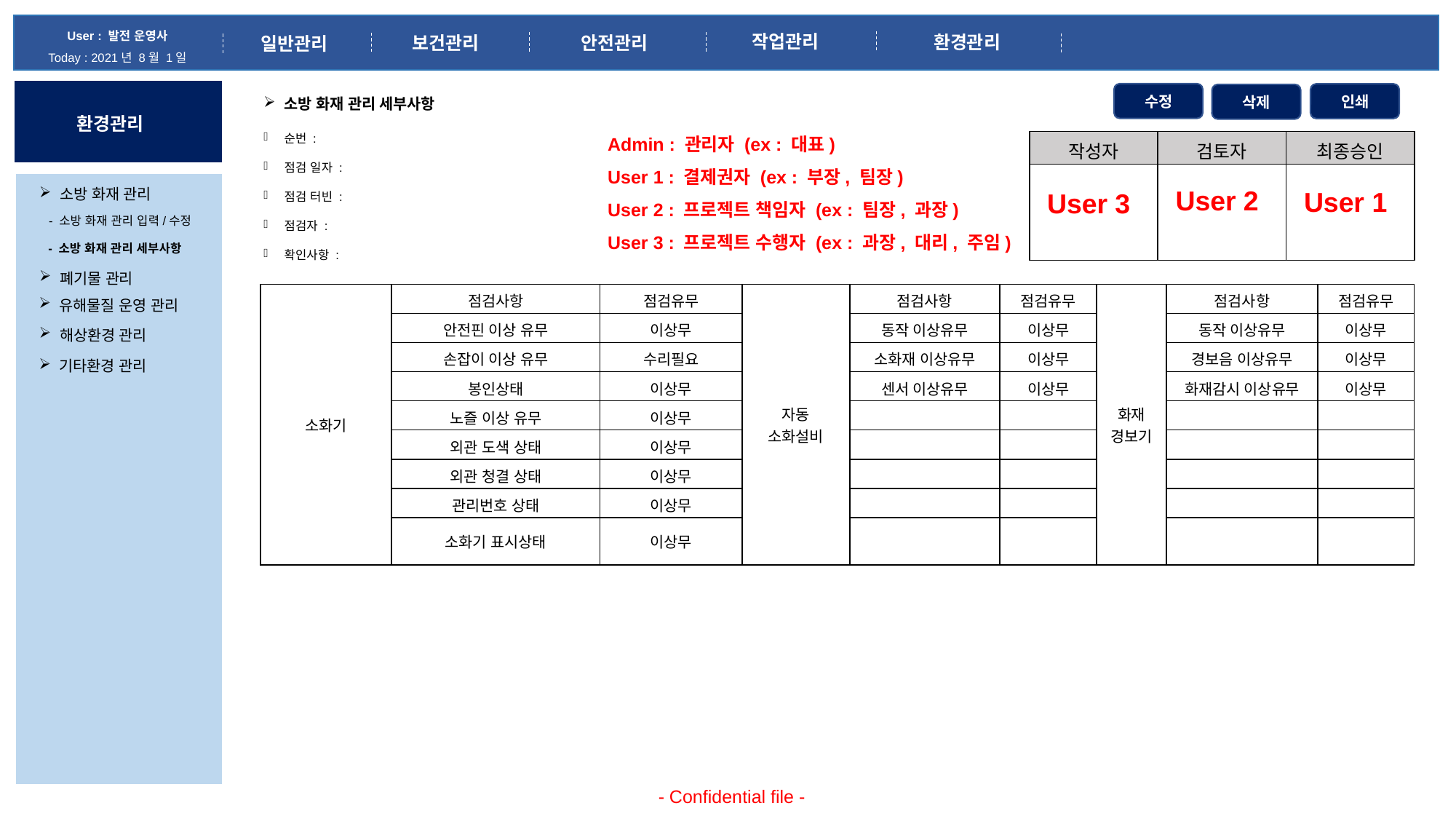

User : 발전 운영사
Today : 2021년 8월 1일
작업관리
환경관리
안전관리
보건관리
일반관리

수정
인쇄
삭제
소방 화재 관리 세부사항

순번 :

점검 일자 :

점검 터빈 :

점검자 :

확인사항 :
환경관리
Admin : 관리자 (ex : 대표)
User 1 : 결제권자 (ex : 부장, 팀장)
User 2 : 프로젝트 책임자 (ex : 팀장, 과장)
User 3 : 프로젝트 수행자 (ex : 과장, 대리, 주임)
| 작성자 | 검토자 | 최종승인 |
| --- | --- | --- |
|  |  |  |

User 2
User 1
소방 화재 관리
User 3
- 소방 화재 관리 입력/수정
- 소방 화재 관리 세부사항
폐기물 관리
| 소화기 | 점검사항 | 점검유무 | 자동 소화설비 | 점검사항 | 점검유무 | 화재 경보기 | 점검사항 | 점검유무 |
| --- | --- | --- | --- | --- | --- | --- | --- | --- |
|  | 안전핀 이상 유무 | 이상무 |  | 동작 이상유무 | 이상무 |  | 동작 이상유무 | 이상무 |
|  | 손잡이 이상 유무 | 수리필요 |  | 소화재 이상유무 | 이상무 |  | 경보음 이상유무 | 이상무 |
|  | 봉인상태 | 이상무 |  | 센서 이상유무 | 이상무 |  | 화재감시 이상유무 | 이상무 |
|  | 노즐 이상 유무 | 이상무 |  |  |  |  |  |  |
|  | 외관 도색 상태 | 이상무 |  |  |  |  |  |  |
|  | 외관 청결 상태 | 이상무 |  |  |  |  |  |  |
|  | 관리번호 상태 | 이상무 |  |  |  |  |  |  |
|  | 소화기 표시상태 | 이상무 |  |  |  |  |  |  |
유해물질 운영 관리
해상환경 관리

기타환경 관리

- Confidential file -